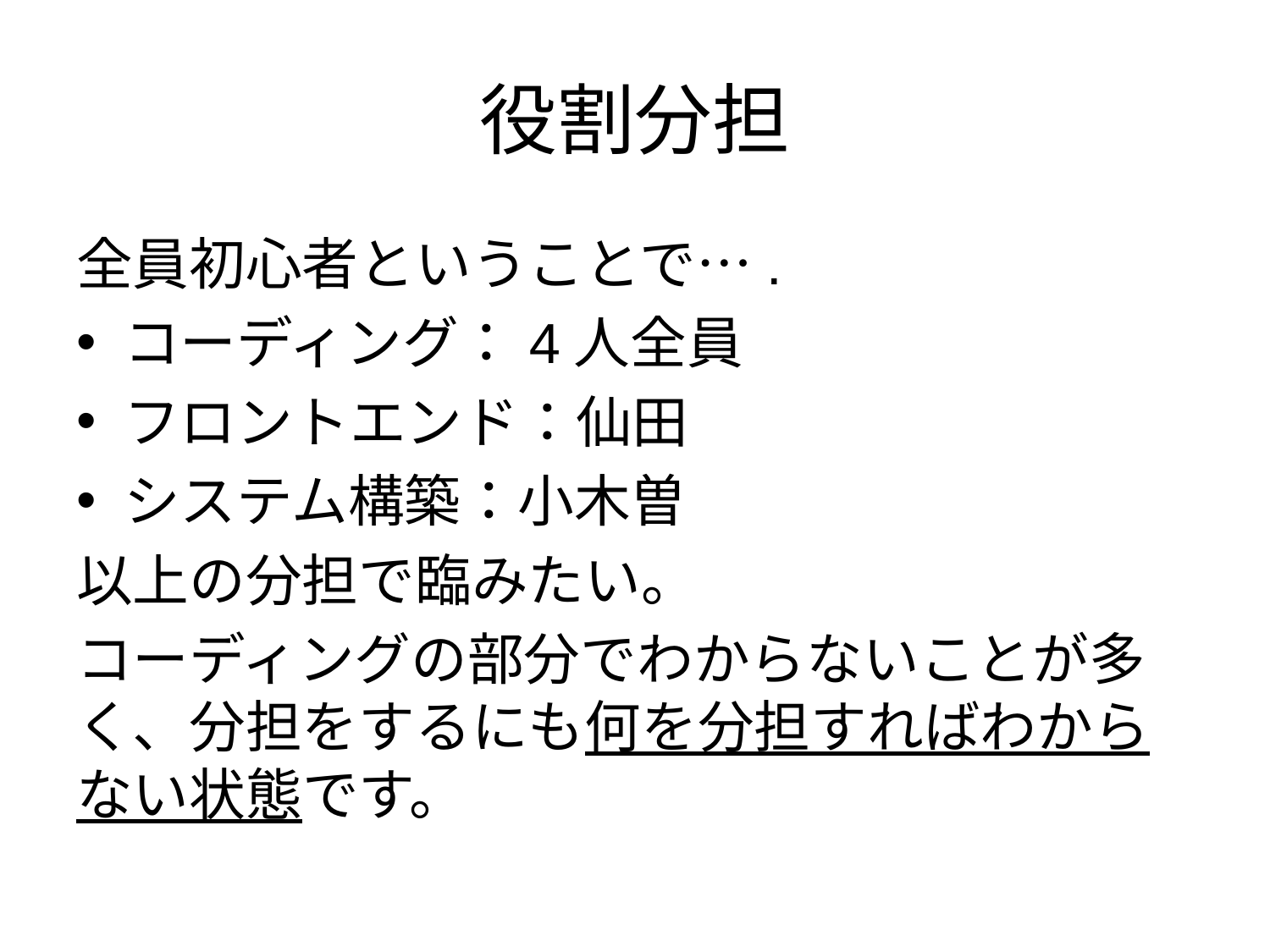

# 役割分担
全員初心者ということで….
コーディング：4人全員
フロントエンド：仙田
システム構築：小木曽
以上の分担で臨みたい。
コーディングの部分でわからないことが多く、分担をするにも何を分担すればわからない状態です。